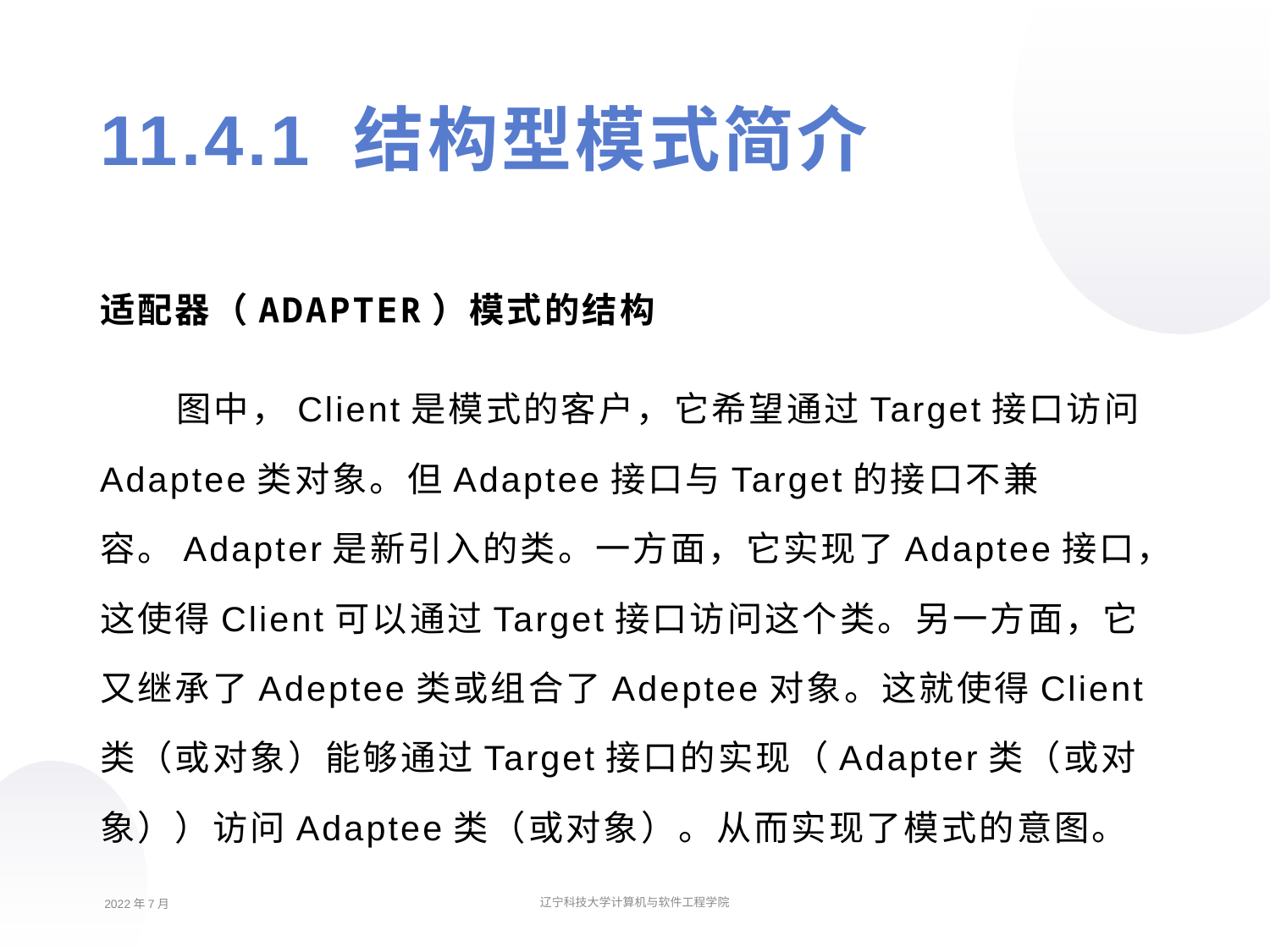

11.4.1 结构型模式简介
适配器（ADAPTER）模式的结构
图中，Client是模式的客户，它希望通过Target接口访问Adaptee类对象。但Adaptee接口与Target的接口不兼容。Adapter是新引入的类。一方面，它实现了Adaptee接口，这使得Client可以通过Target接口访问这个类。另一方面，它又继承了Adeptee类或组合了Adeptee对象。这就使得Client类（或对象）能够通过Target接口的实现（Adapter类（或对象））访问Adaptee类（或对象）。从而实现了模式的意图。

2022年7月
辽宁科技大学计算机与软件工程学院
70